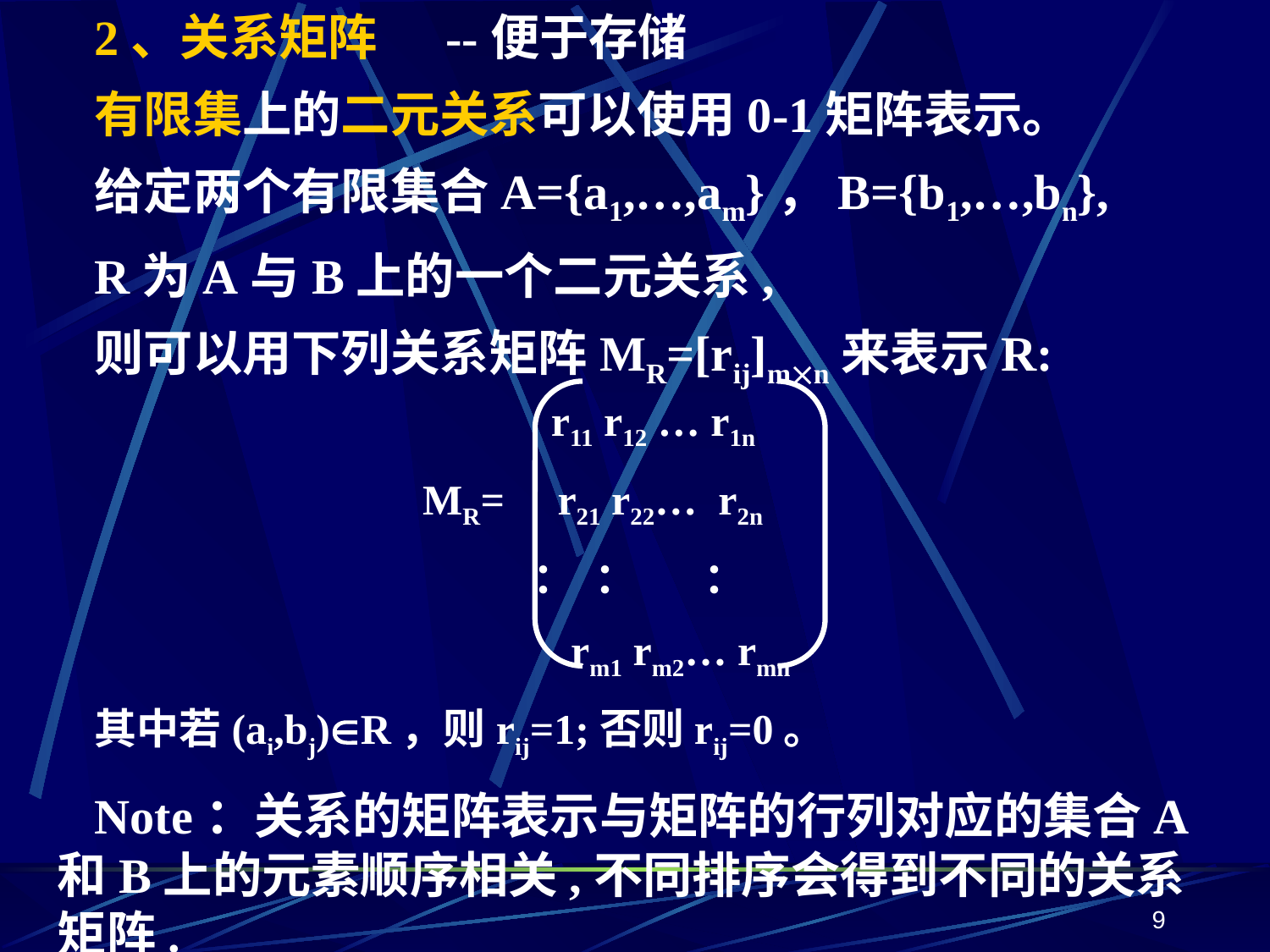

2、关系矩阵     --便于存储
有限集上的二元关系可以使用0-1矩阵表示。
给定两个有限集合A={a1,…,am}，B={b1,…,bn},
R为A与B上的一个二元关系,
则可以用下列关系矩阵MR=[rij]m×n来表示R:
   r11 r12 … r1n
                               MR=     r21 r22…  r2n
                                             ：  ：       ：
                                             rm1 rm2… rmn
其中若(ai,bj)∈R，则rij=1;否则rij=0。
Note：关系的矩阵表示与矩阵的行列对应的集合A和B上的元素顺序相关,不同排序会得到不同的关系矩阵.

9